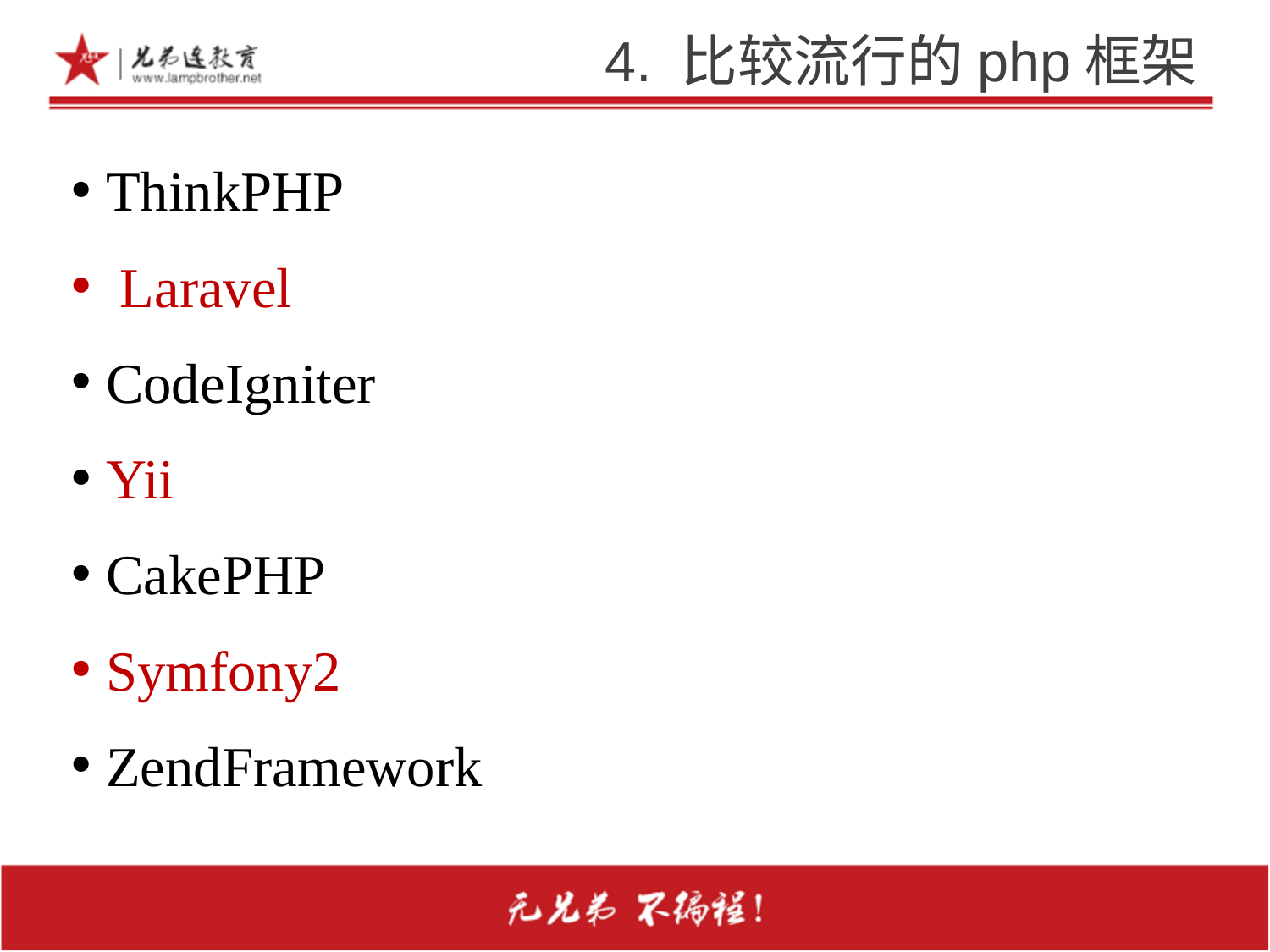

# 4. 比较流行的php框架
 ThinkPHP
  Laravel
 CodeIgniter
 Yii
 CakePHP
 Symfony2
 ZendFramework